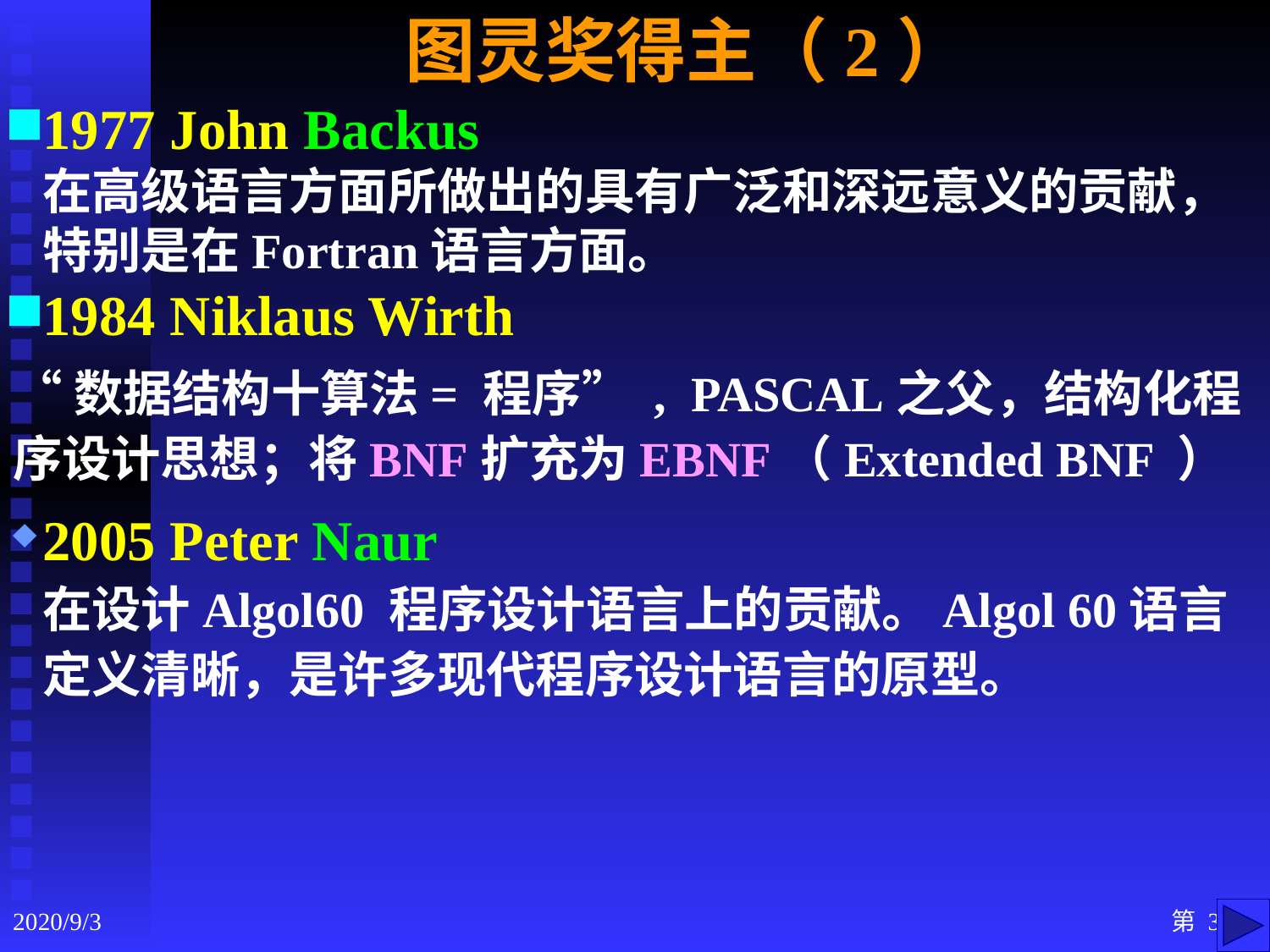

图灵奖得主（2）
1977 John Backus
在高级语言方面所做出的具有广泛和深远意义的贡献，特别是在Fortran语言方面。
1984 Niklaus Wirth
“数据结构十算法= 程序” ,  PASCAL之父，结构化程序设计思想；将BNF扩充为EBNF（Extended BNF ）
2005 Peter Naur
在设计Algol60 程序设计语言上的贡献。Algol 60语言定义清晰，是许多现代程序设计语言的原型。
2020/9/3
第 3 页